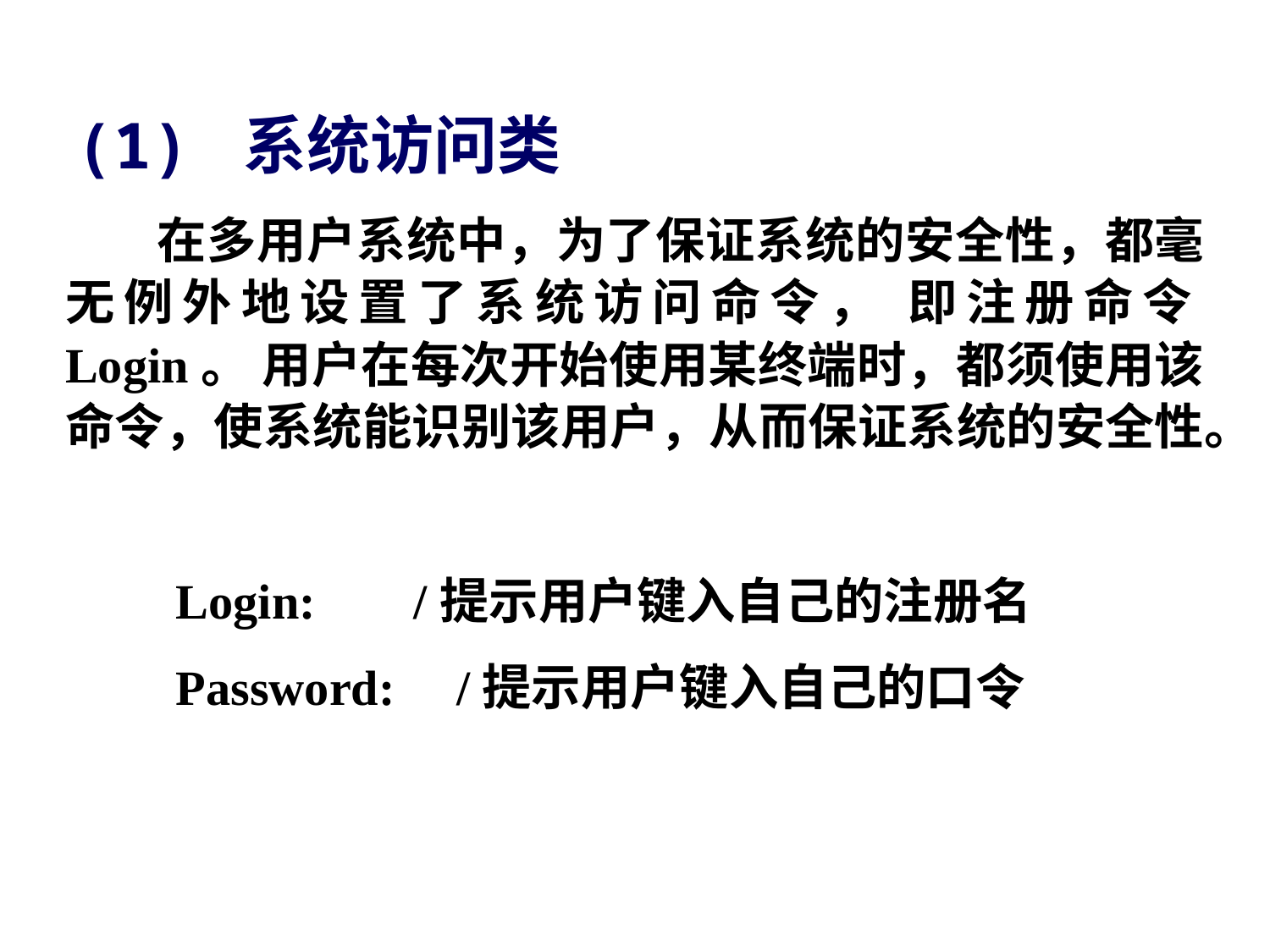

(1) 系统访问类
        在多用户系统中，为了保证系统的安全性，都毫无例外地设置了系统访问命令， 即注册命令Login。 用户在每次开始使用某终端时，都须使用该命令，使系统能识别该用户，从而保证系统的安全性。

         Login:        /提示用户键入自己的注册名
         Password:     /提示用户键入自己的口令